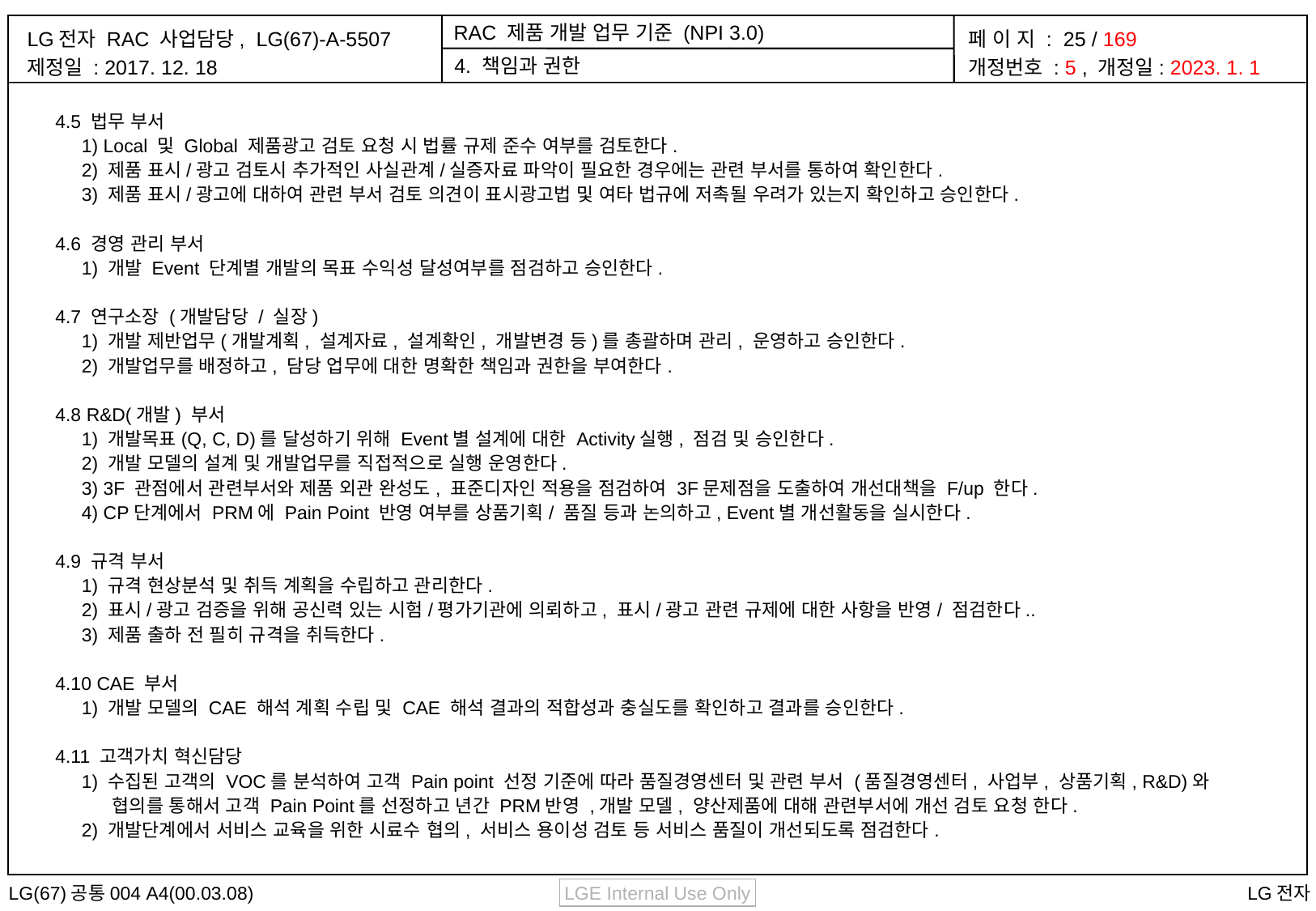

4. 책임과 권한
     4.5 법무 부서
          1) Local 및 Global 제품광고 검토 요청 시 법률 규제 준수 여부를 검토한다.
          2) 제품 표시/광고 검토시 추가적인 사실관계/실증자료 파악이 필요한 경우에는 관련 부서를 통하여 확인한다.
          3) 제품 표시/광고에 대하여 관련 부서 검토 의견이 표시광고법 및 여타 법규에 저촉될 우려가 있는지 확인하고 승인한다.

     4.6 경영 관리 부서
          1) 개발 Event 단계별 개발의 목표 수익성 달성여부를 점검하고 승인한다.

     4.7 연구소장 (개발담당 / 실장)
          1) 개발 제반업무(개발계획, 설계자료, 설계확인, 개발변경 등)를 총괄하며 관리, 운영하고 승인한다.
          2) 개발업무를 배정하고, 담당 업무에 대한 명확한 책임과 권한을 부여한다.

     4.8 R&D(개발) 부서
          1) 개발목표(Q, C, D)를 달성하기 위해 Event별 설계에 대한 Activity실행, 점검 및 승인한다.
          2) 개발 모델의 설계 및 개발업무를 직접적으로 실행 운영한다.
          3) 3F 관점에서 관련부서와 제품 외관 완성도, 표준디자인 적용을 점검하여 3F문제점을 도출하여 개선대책을 F/up 한다.
          4) CP단계에서 PRM에 Pain Point 반영 여부를 상품기획/ 품질 등과 논의하고, Event별 개선활동을 실시한다.

     4.9 규격 부서
          1) 규격 현상분석 및 취득 계획을 수립하고 관리한다.
          2) 표시/광고 검증을 위해 공신력 있는 시험/평가기관에 의뢰하고, 표시/광고 관련 규제에 대한 사항을 반영/ 점검한다..
          3) 제품 출하 전 필히 규격을 취득한다.

     4.10 CAE 부서
          1) 개발 모델의 CAE 해석 계획 수립 및 CAE 해석 결과의 적합성과 충실도를 확인하고 결과를 승인한다.

     4.11 고객가치 혁신담당
          1) 수집된 고객의 VOC를 분석하여 고객 Pain point 선정 기준에 따라 품질경영센터 및 관련 부서 (품질경영센터, 사업부, 상품기획, R&D)와
               협의를 통해서 고객 Pain Point를 선정하고 년간 PRM반영 ,개발 모델, 양산제품에 대해 관련부서에 개선 검토 요청 한다.
          2) 개발단계에서 서비스 교육을 위한 시료수 협의, 서비스 용이성 검토 등 서비스 품질이 개선되도록 점검한다.